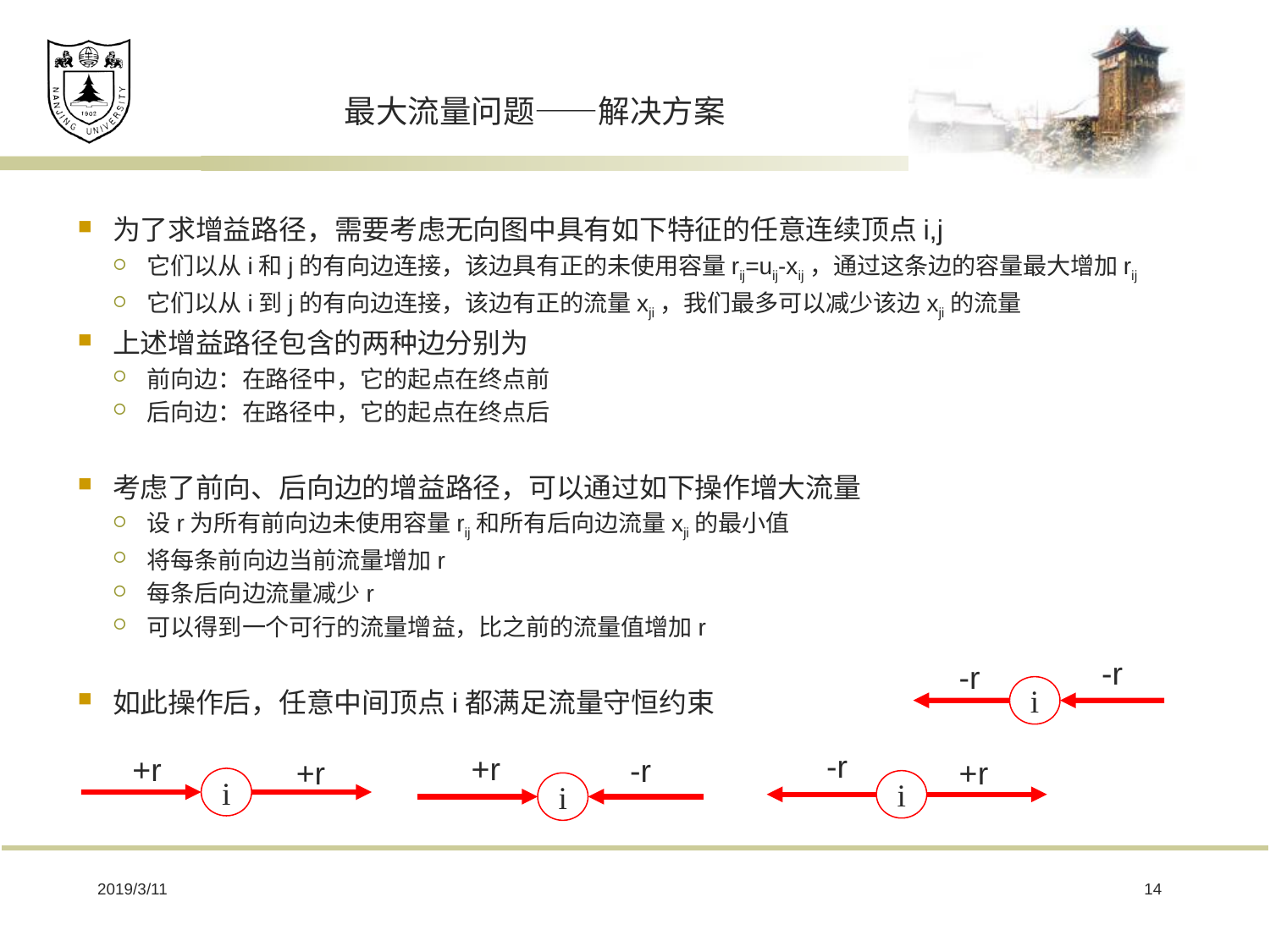

# 最大流量问题——解决方案
为了求增益路径，需要考虑无向图中具有如下特征的任意连续顶点i,j
它们以从i和j的有向边连接，该边具有正的未使用容量rij=uij-xij，通过这条边的容量最大增加rij
它们以从i到j的有向边连接，该边有正的流量xji，我们最多可以减少该边xji的流量
上述增益路径包含的两种边分别为
前向边：在路径中，它的起点在终点前
后向边：在路径中，它的起点在终点后

考虑了前向、后向边的增益路径，可以通过如下操作增大流量
设r为所有前向边未使用容量rij和所有后向边流量xji的最小值
将每条前向边当前流量增加r
每条后向边流量减少r
可以得到一个可行的流量增益，比之前的流量值增加r

如此操作后，任意中间顶点i都满足流量守恒约束
-r
-r
i
-r
+r
+r
-r
+r
+r
i
i
i
2019/3/11
14